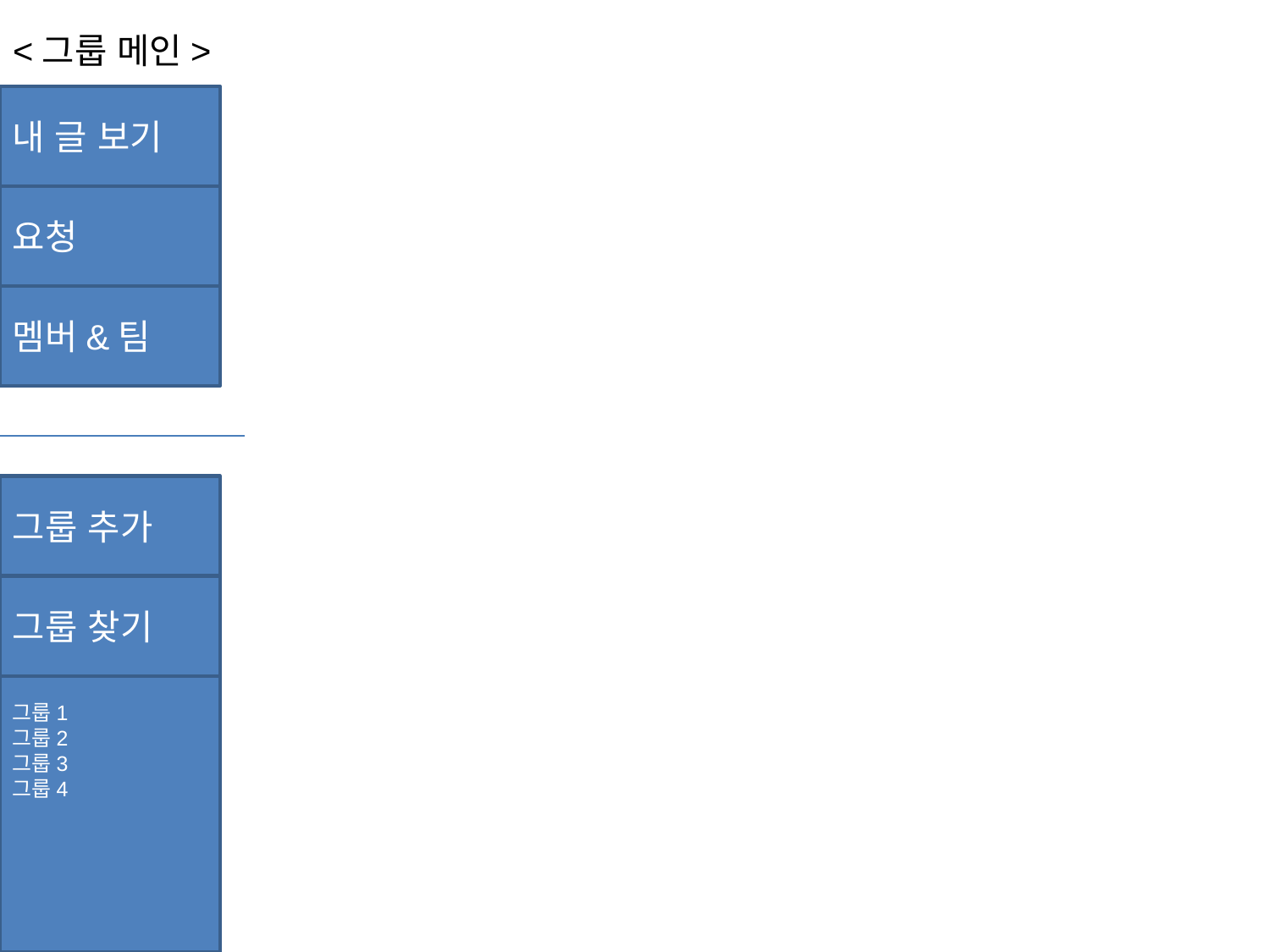

<그룹 메인>
내 글 보기
요청
멤버&팀
그룹 추가
그룹 찾기
그룹1
그룹2
그룹3
그룹4